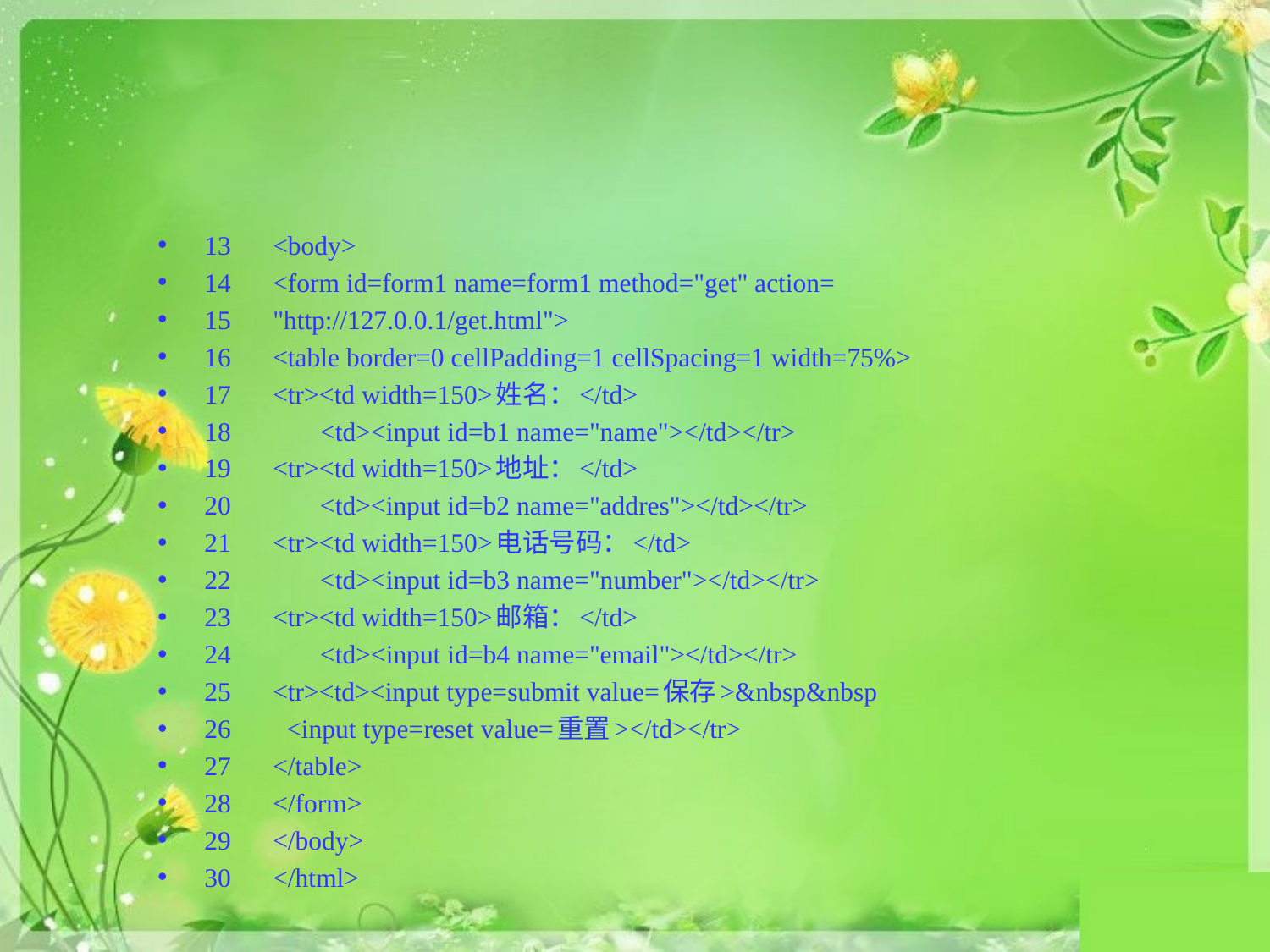

#
13	<body>
14	<form id=form1 name=form1 method="get" action=
15								"http://127.0.0.1/get.html">
16	<table border=0 cellPadding=1 cellSpacing=1 width=75%>
17	<tr><td width=150>姓名：</td>
18	       <td><input id=b1 name="name"></td></tr>
19	<tr><td width=150>地址：</td>
20	       <td><input id=b2 name="addres"></td></tr>
21	<tr><td width=150>电话号码：</td>
22	       <td><input id=b3 name="number"></td></tr>
23	<tr><td width=150>邮箱：</td>
24	       <td><input id=b4 name="email"></td></tr>
25	<tr><td><input type=submit value=保存>&nbsp&nbsp
26		  <input type=reset value=重置></td></tr>
27	</table>
28	</form>
29	</body>
30	</html>